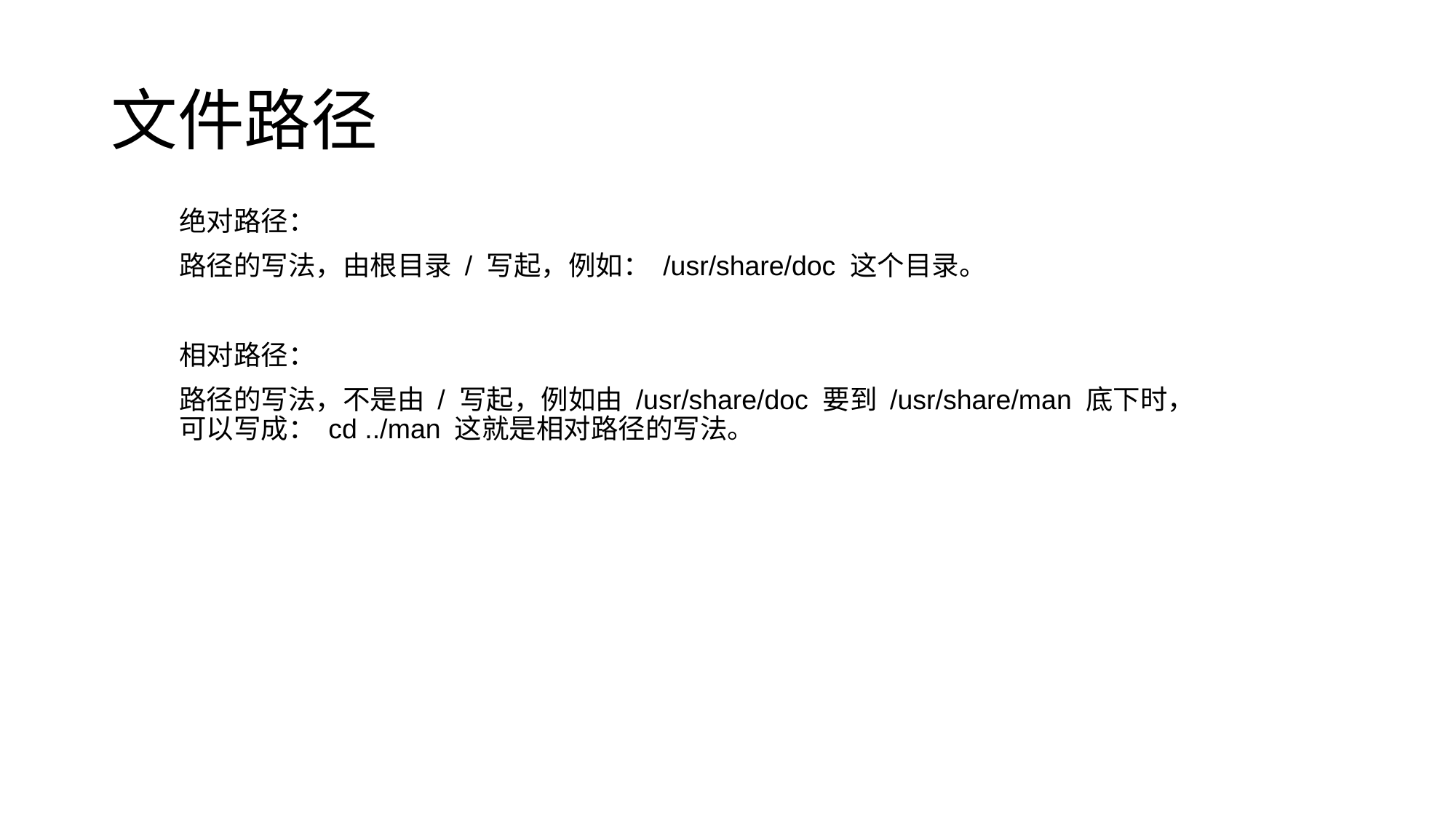

# 文件路径
绝对路径：
路径的写法，由根目录 / 写起，例如： /usr/share/doc 这个目录。

相对路径：
路径的写法，不是由 / 写起，例如由 /usr/share/doc 要到 /usr/share/man 底下时，可以写成： cd ../man 这就是相对路径的写法。